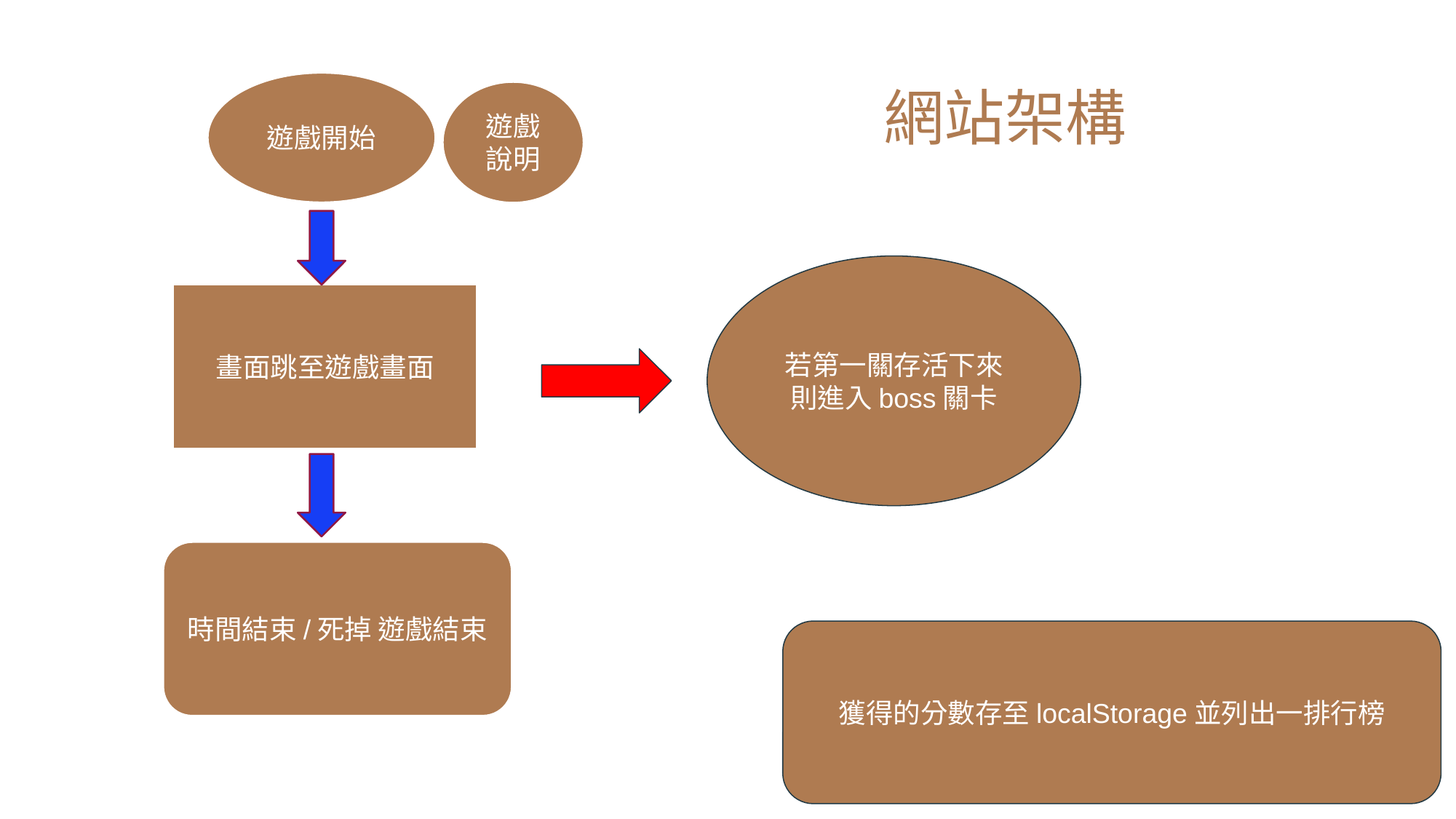

網站架構
遊戲開始
遊戲說明

若第一關存活下來則進入boss關卡
畫面跳至遊戲畫面

時間結束/死掉 遊戲結束
獲得的分數存至localStorage並列出一排行榜